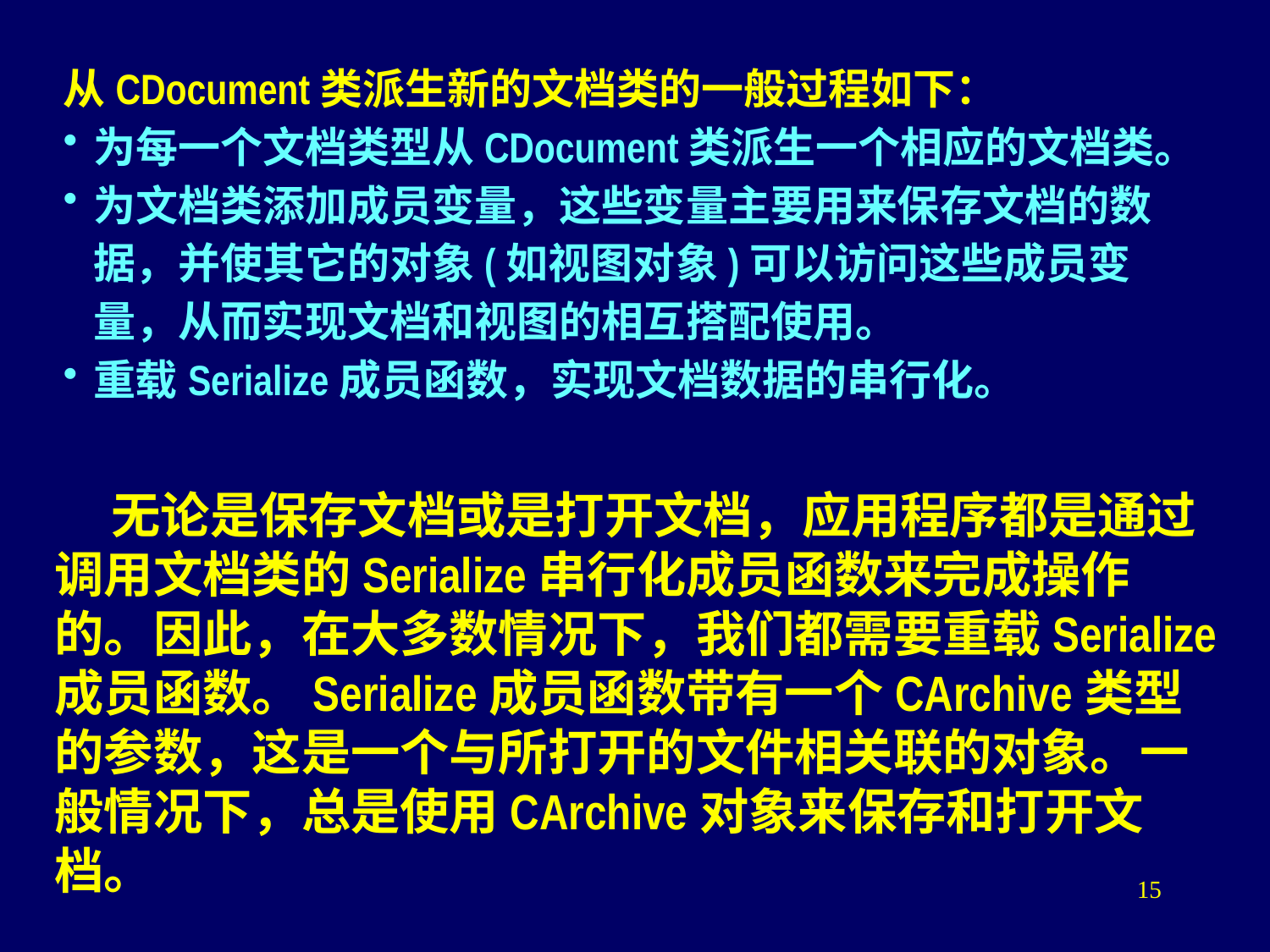

从CDocument类派生新的文档类的一般过程如下：
为每一个文档类型从CDocument类派生一个相应的文档类。
为文档类添加成员变量，这些变量主要用来保存文档的数据，并使其它的对象(如视图对象)可以访问这些成员变量，从而实现文档和视图的相互搭配使用。
重载Serialize成员函数，实现文档数据的串行化。
    无论是保存文档或是打开文档，应用程序都是通过调用文档类的Serialize串行化成员函数来完成操作的。因此，在大多数情况下，我们都需要重载Serialize成员函数。Serialize成员函数带有一个CArchive类型的参数，这是一个与所打开的文件相关联的对象。一般情况下，总是使用CArchive对象来保存和打开文档。
15